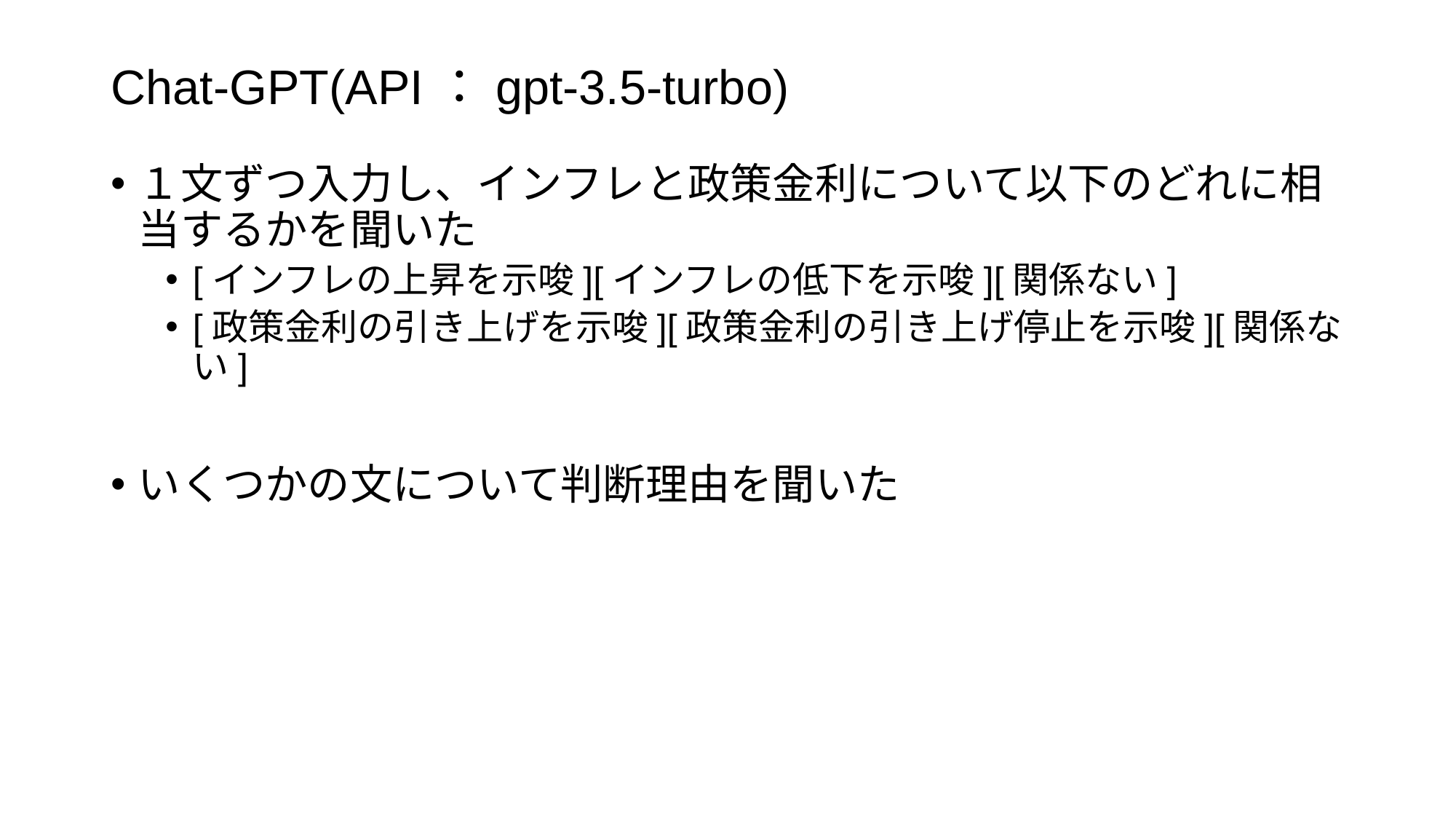

# Chat-GPT(API：gpt-3.5-turbo)
１文ずつ入力し、インフレと政策金利について以下のどれに相当するかを聞いた
[インフレの上昇を示唆][インフレの低下を示唆][関係ない]
[政策金利の引き上げを示唆][政策金利の引き上げ停止を示唆][関係ない]

いくつかの文について判断理由を聞いた